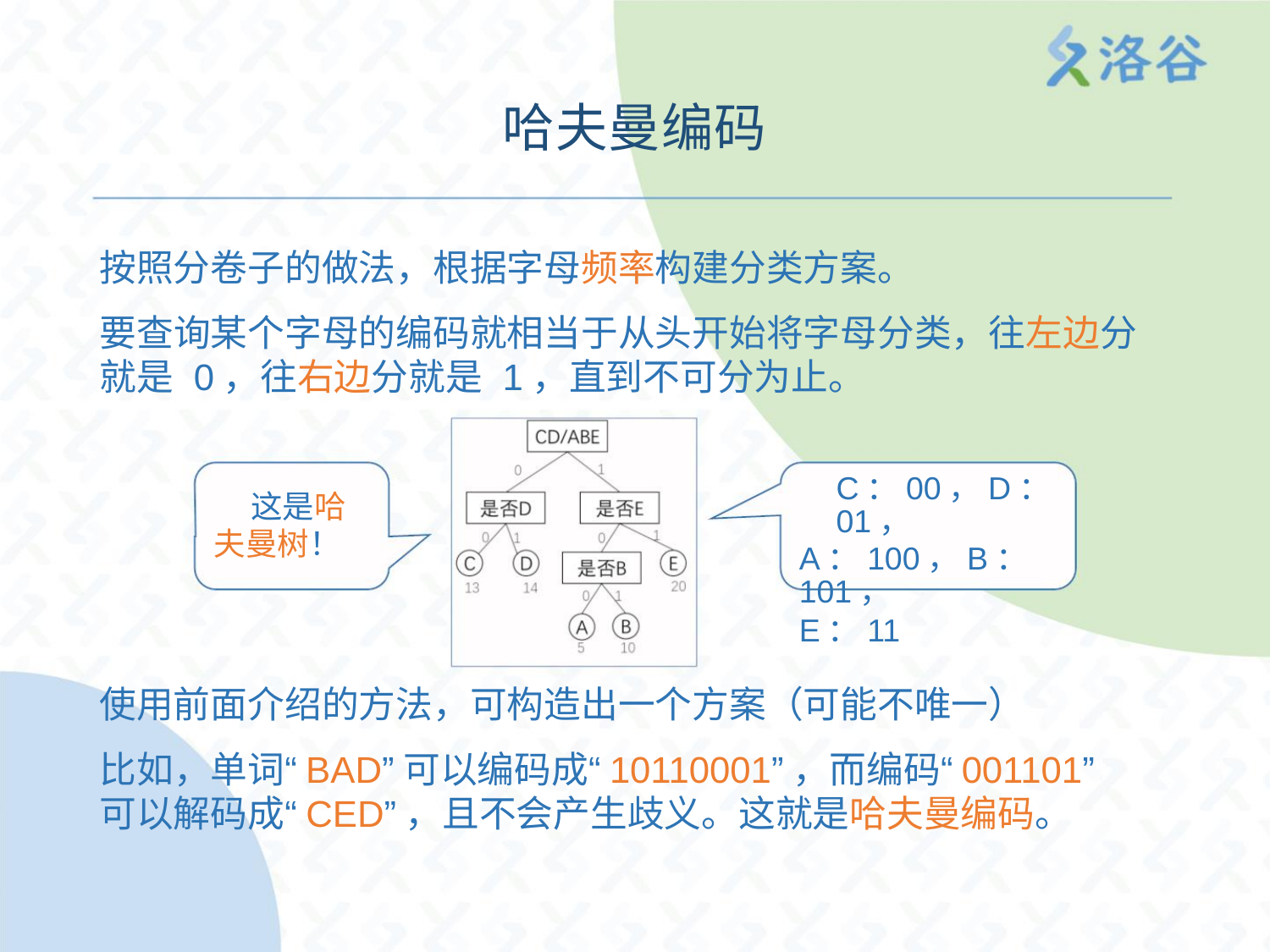

哈夫曼编码
按照分卷子的做法，根据字母频率构建分类方案。
要查询某个字母的编码就相当于从头开始将字母分类，往左边分
就是 0，往右边分就是 1，直到不可分为止。
C：00，D：01，
A：100，B：101，
E：11
这是哈
夫曼树！
使用前面介绍的方法，可构造出一个方案（可能不唯一）
比如，单词“BAD”可以编码成“10110001”，而编码“001101”
可以解码成“CED”，且不会产生歧义。这就是哈夫曼编码。